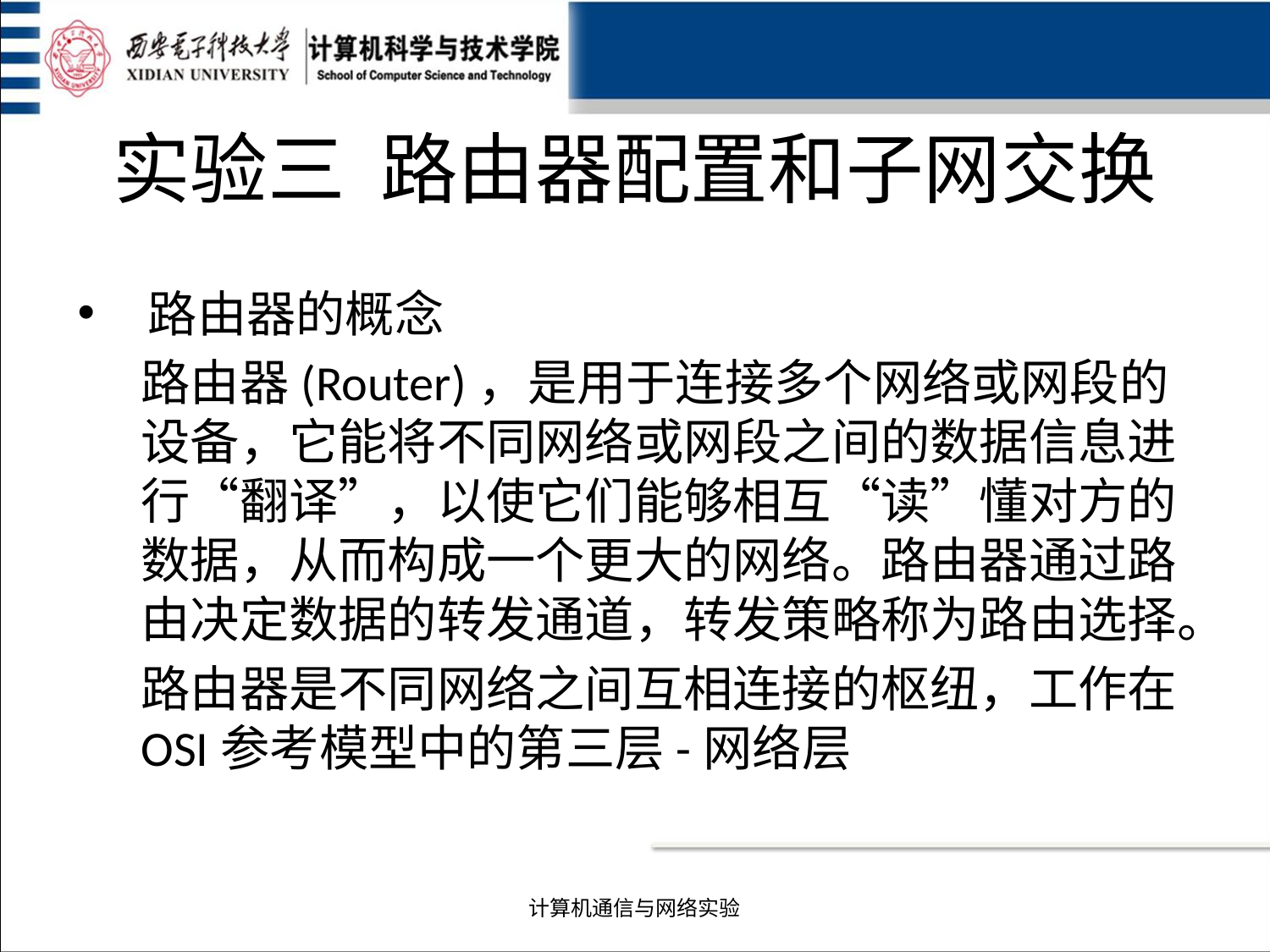

# 实验三  路由器配置和子网交换
 路由器的概念
路由器(Router)，是用于连接多个网络或网段的设备，它能将不同网络或网段之间的数据信息进行“翻译”，以使它们能够相互“读”懂对方的数据，从而构成一个更大的网络。路由器通过路由决定数据的转发通道，转发策略称为路由选择。
路由器是不同网络之间互相连接的枢纽，工作在OSI参考模型中的第三层-网络层

计算机通信与网络实验